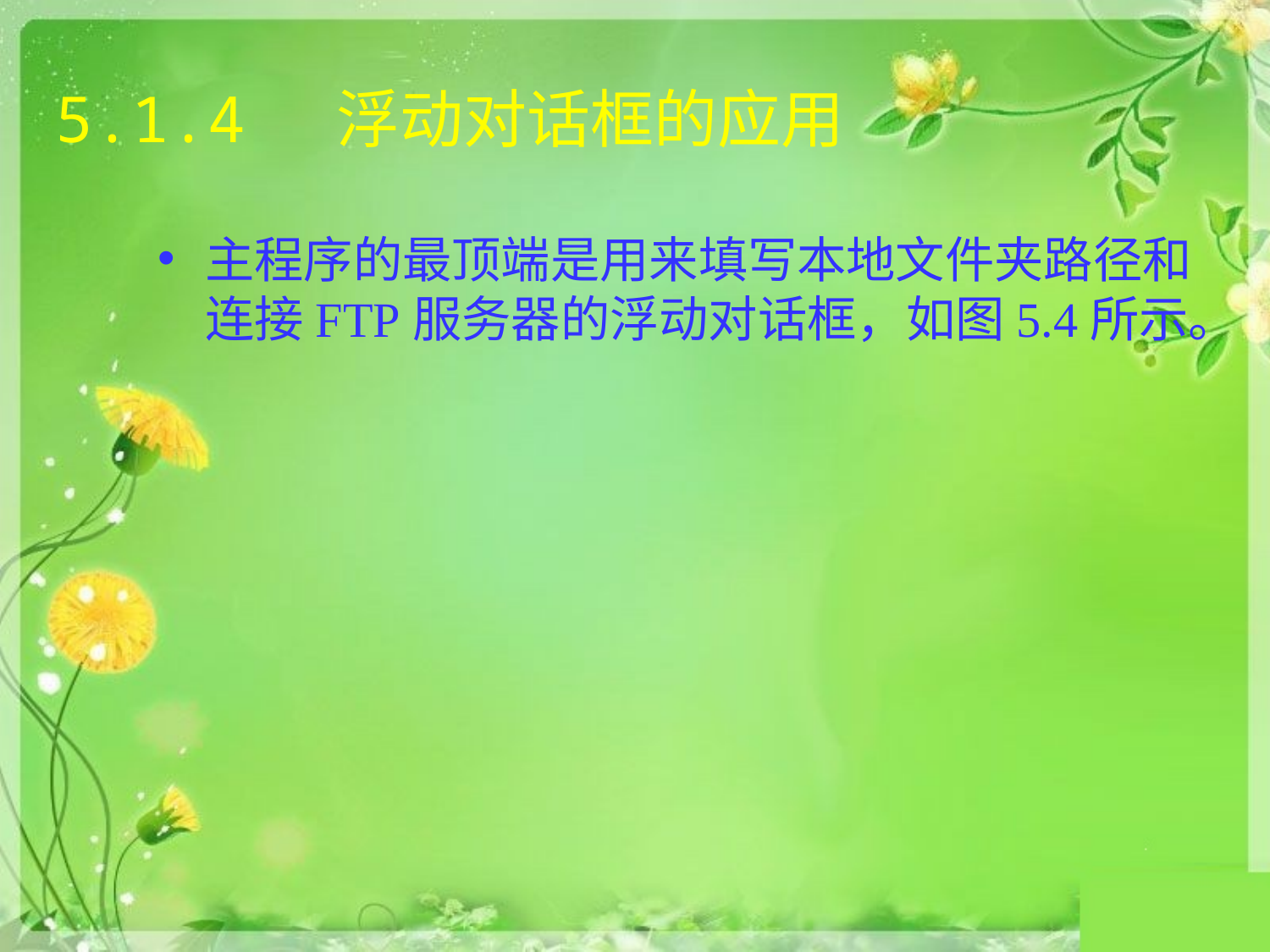

# 5.1.4  浮动对话框的应用
主程序的最顶端是用来填写本地文件夹路径和连接FTP服务器的浮动对话框，如图5.4所示。